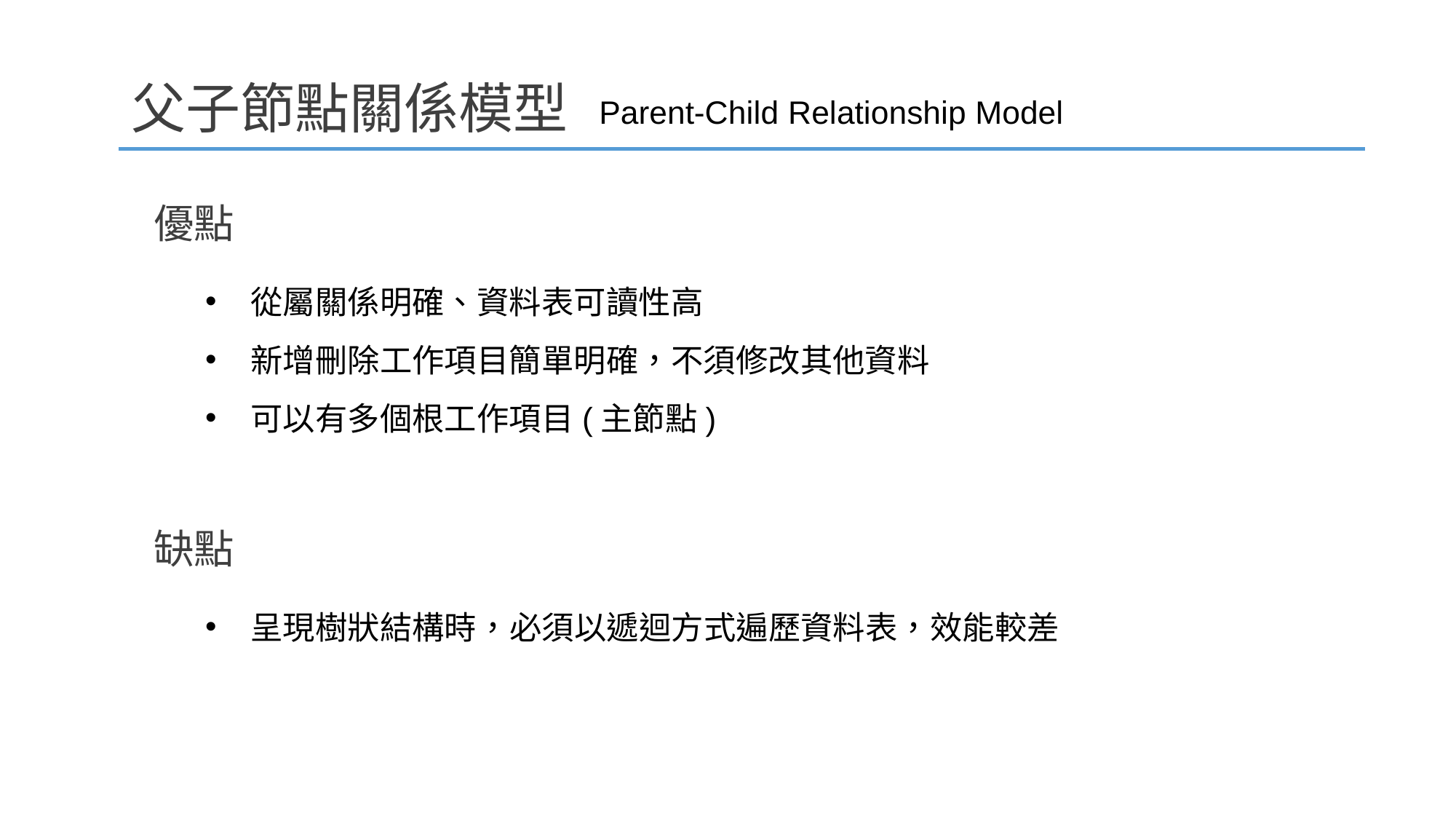

# 父子節點關係模型
Parent-Child Relationship Model
優點
從屬關係明確、資料表可讀性高
新增刪除工作項目簡單明確，不須修改其他資料
可以有多個根工作項目(主節點)

缺點
呈現樹狀結構時，必須以遞迴方式遍歷資料表，效能較差